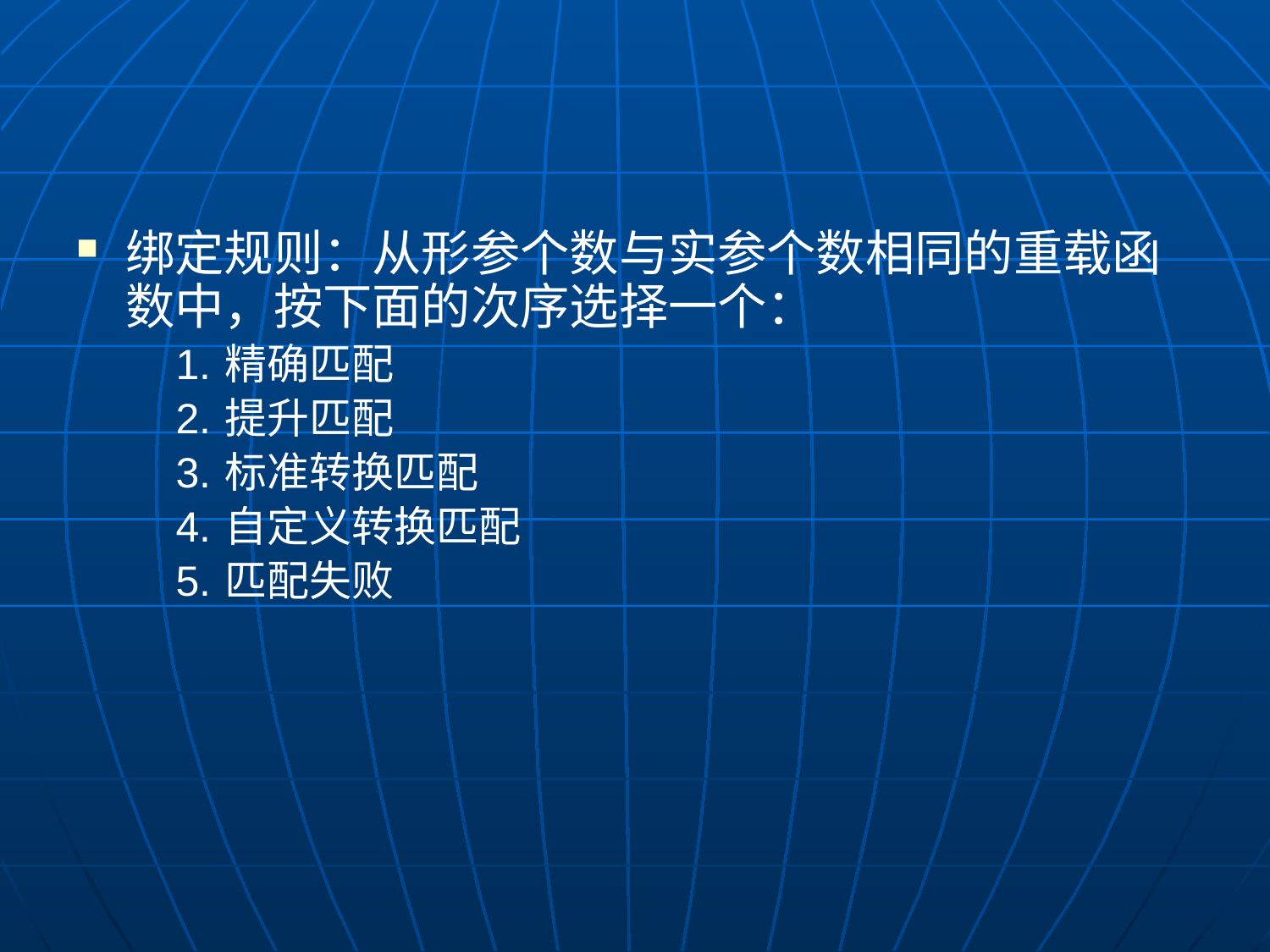

#
绑定规则：从形参个数与实参个数相同的重载函数中，按下面的次序选择一个：
精确匹配
提升匹配
标准转换匹配
自定义转换匹配
匹配失败